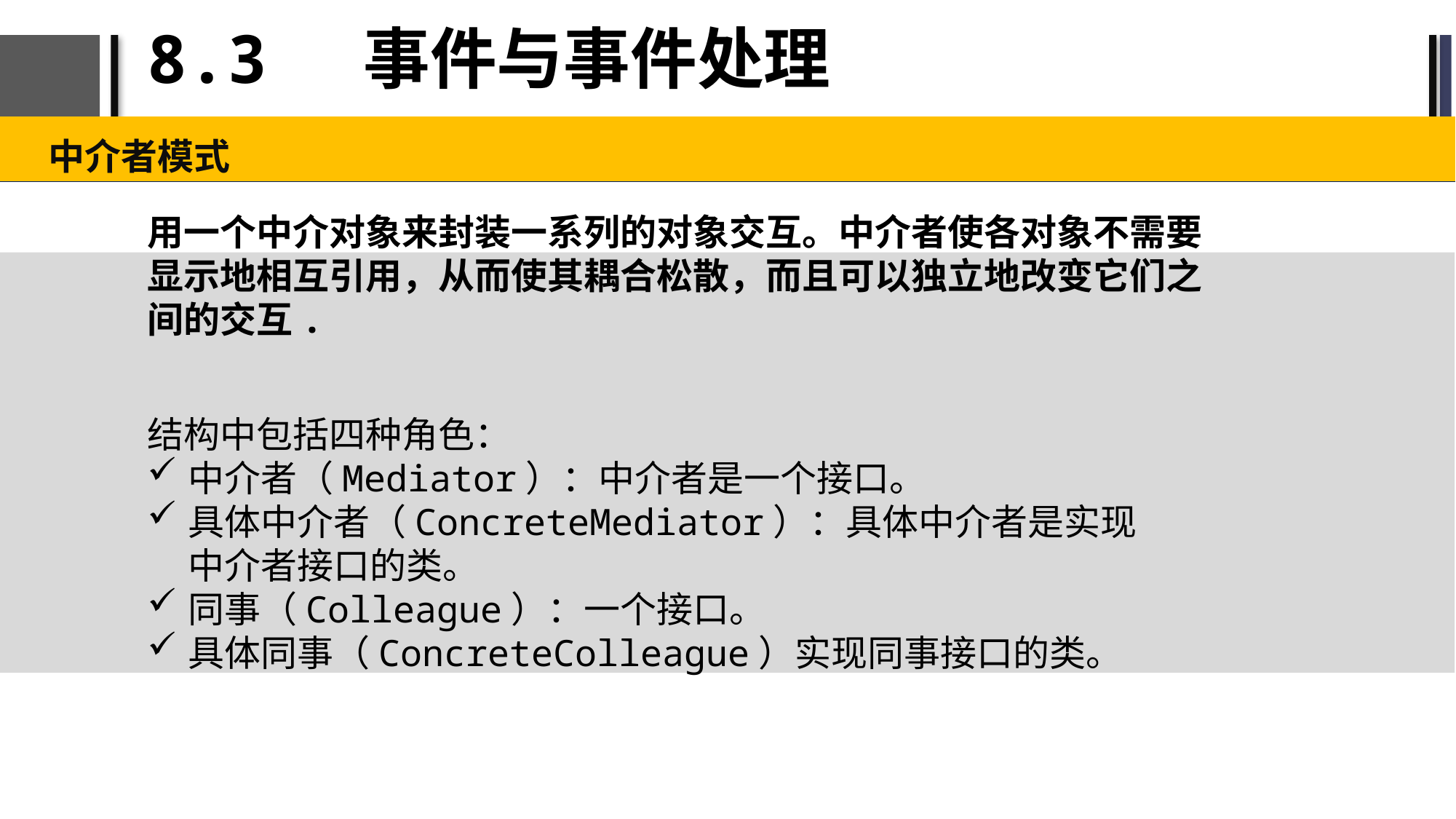

# 8.3  事件与事件处理

中介者模式

用一个中介对象来封装一系列的对象交互。中介者使各对象不需要显示地相互引用，从而使其耦合松散，而且可以独立地改变它们之间的交互.

结构中包括四种角色：
中介者（Mediator）：中介者是一个接口。
具体中介者（ConcreteMediator）：具体中介者是实现中介者接口的类。
同事（Colleague）：一个接口。
具体同事（ConcreteColleague）实现同事接口的类。